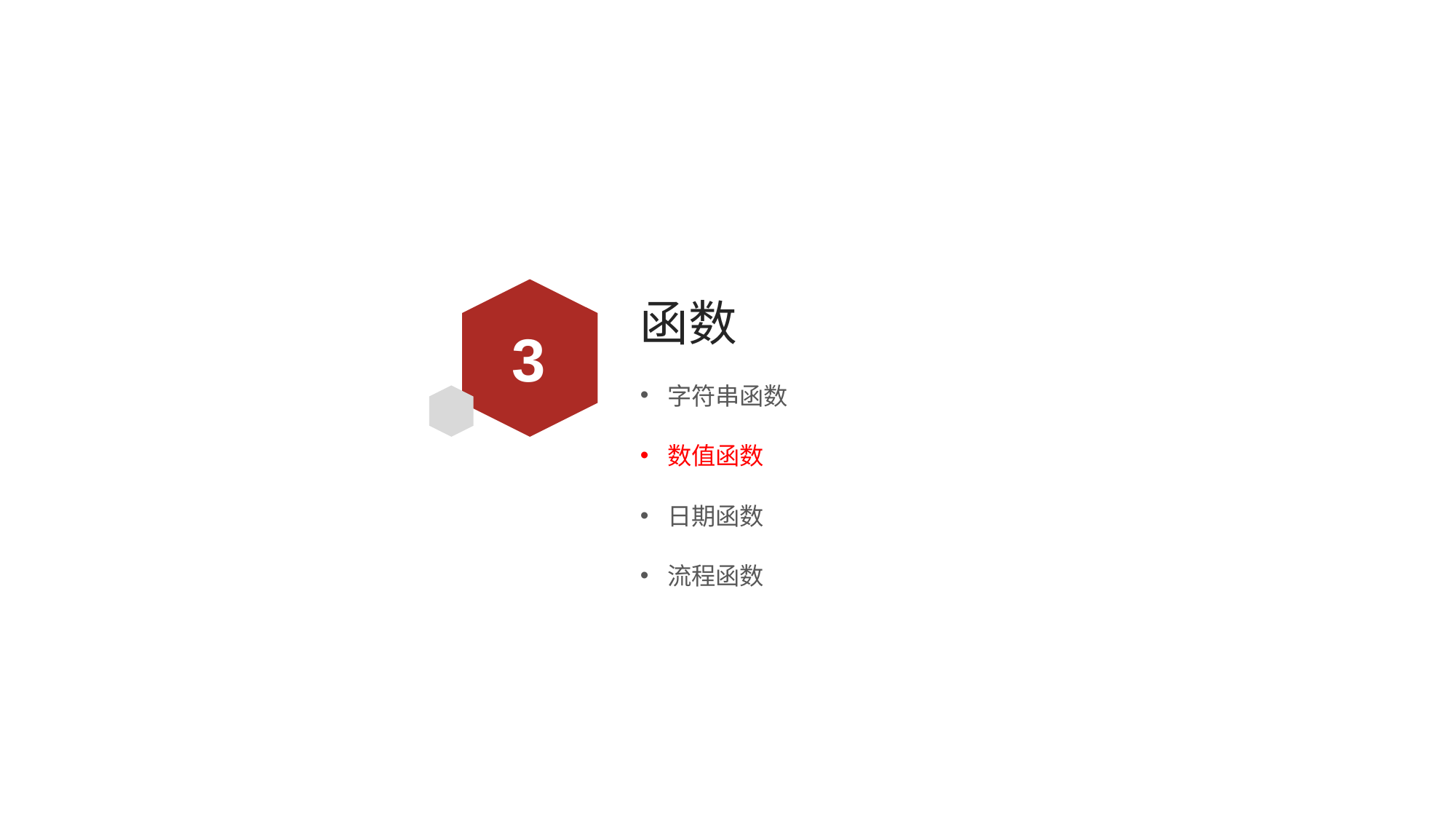

# 函数
3
字符串函数

数值函数

日期函数

流程函数